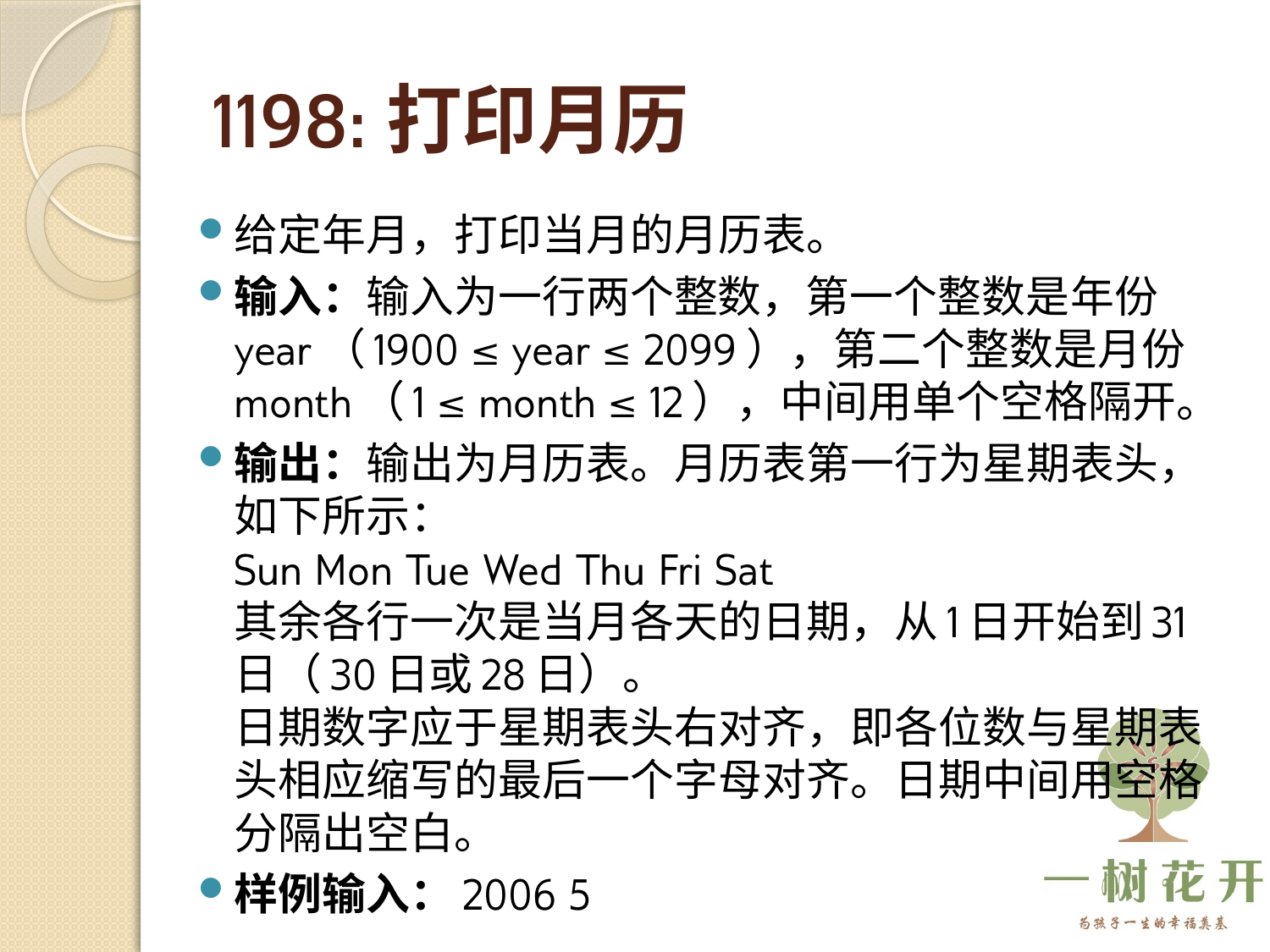

# 1198:打印月历
给定年月，打印当月的月历表。
输入：输入为一行两个整数，第一个整数是年份year（1900 ≤ year ≤ 2099），第二个整数是月份month（1 ≤ month ≤ 12），中间用单个空格隔开。
输出：输出为月历表。月历表第一行为星期表头，如下所示：
Sun Mon Tue Wed Thu Fri Sat
其余各行一次是当月各天的日期，从1日开始到31日（30日或28日）。
日期数字应于星期表头右对齐，即各位数与星期表头相应缩写的最后一个字母对齐。日期中间用空格分隔出空白。
样例输入：2006 5